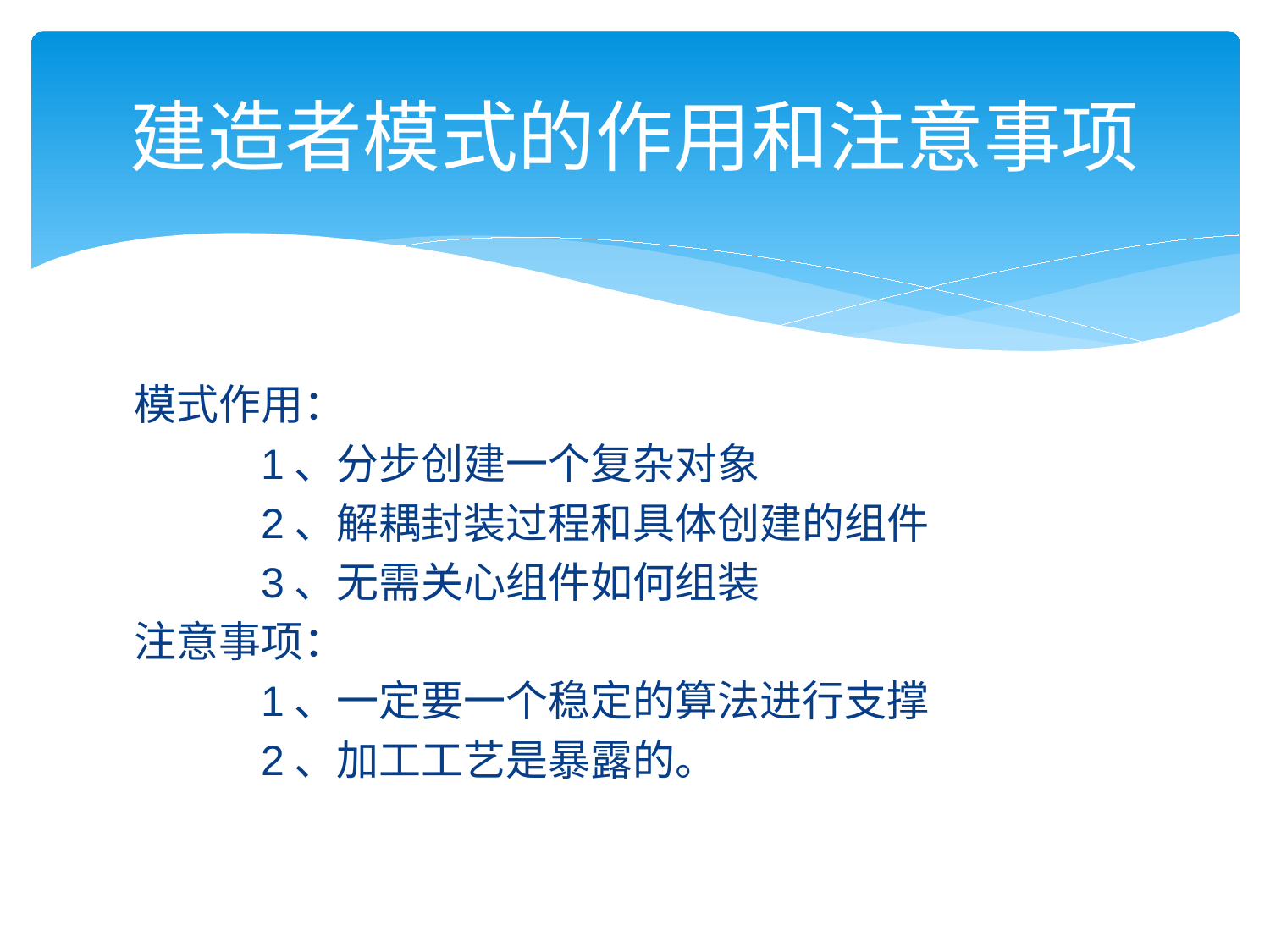

# 建造者模式的作用和注意事项
模式作用：
	1、分步创建一个复杂对象
	2、解耦封装过程和具体创建的组件
	3、无需关心组件如何组装
注意事项：
	1、一定要一个稳定的算法进行支撑
	2、加工工艺是暴露的。